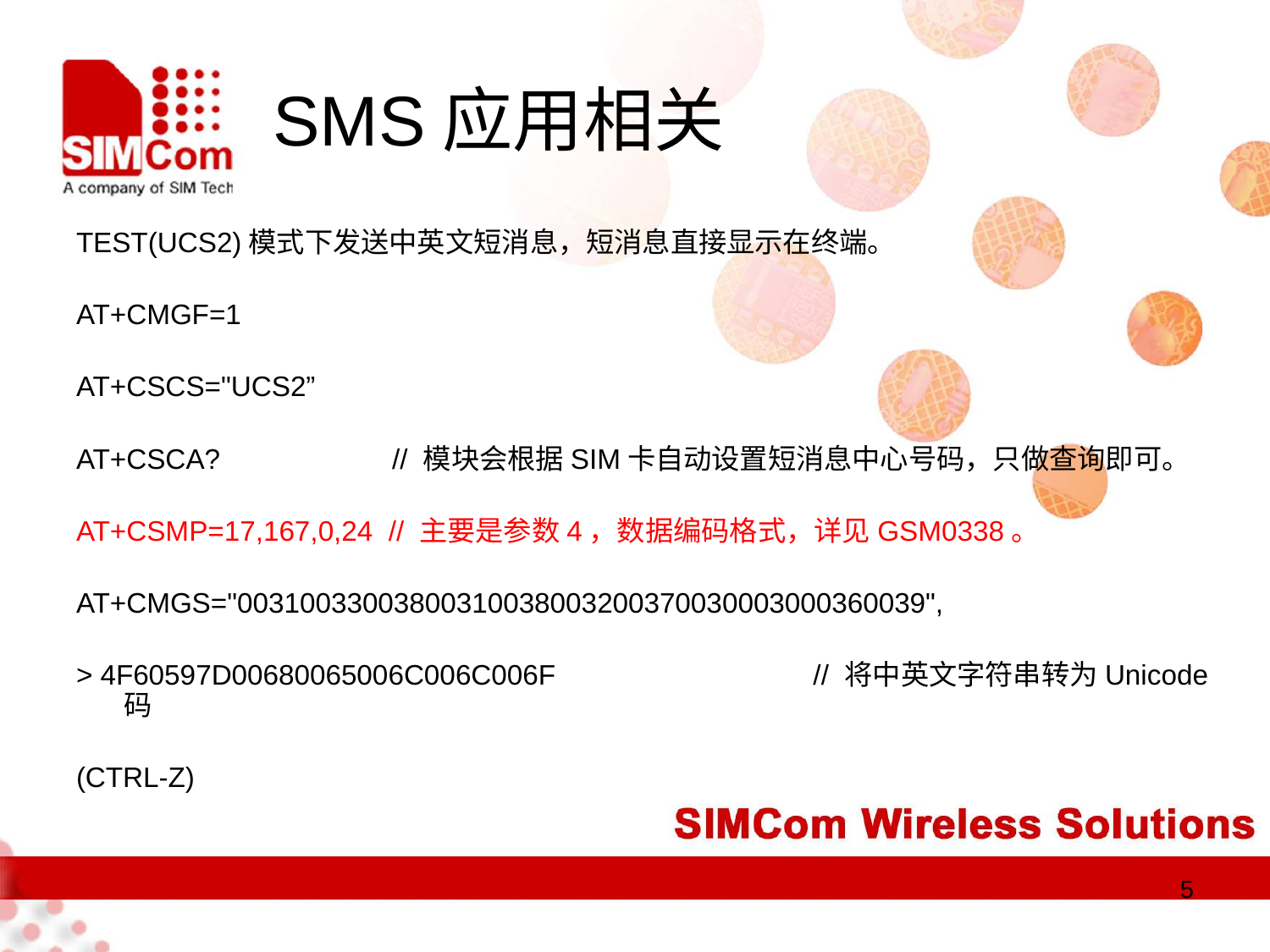

# SMS应用相关
TEST(UCS2)模式下发送中英文短消息，短消息直接显示在终端。

AT+CMGF=1

AT+CSCS="UCS2”

AT+CSCA?                      // 模块会根据SIM卡自动设置短消息中心号码，只做查询即可。

AT+CSMP=17,167,0,24  // 主要是参数4，数据编码格式，详见GSM0338。

AT+CMGS="00310033003800310038003200370030003000360039",

> 4F60597D00680065006C006C006F                                 // 将中英文字符串转为Unicode码

(CTRL-Z)
5